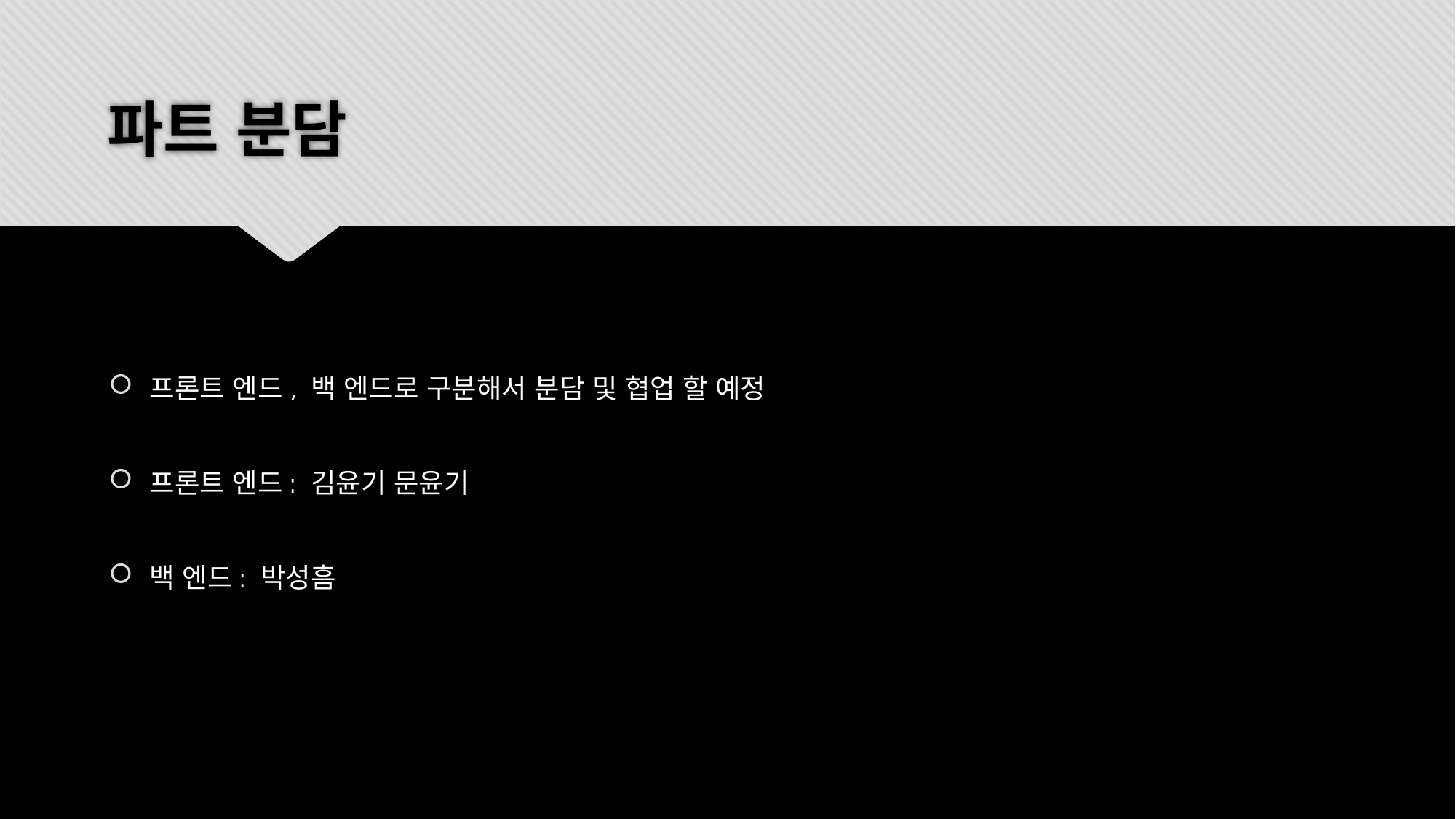

# 파트 분담
프론트 엔드, 백 엔드로 구분해서 분담 및 협업 할 예정

프론트 엔드: 김윤기 문윤기

백 엔드: 박성흠